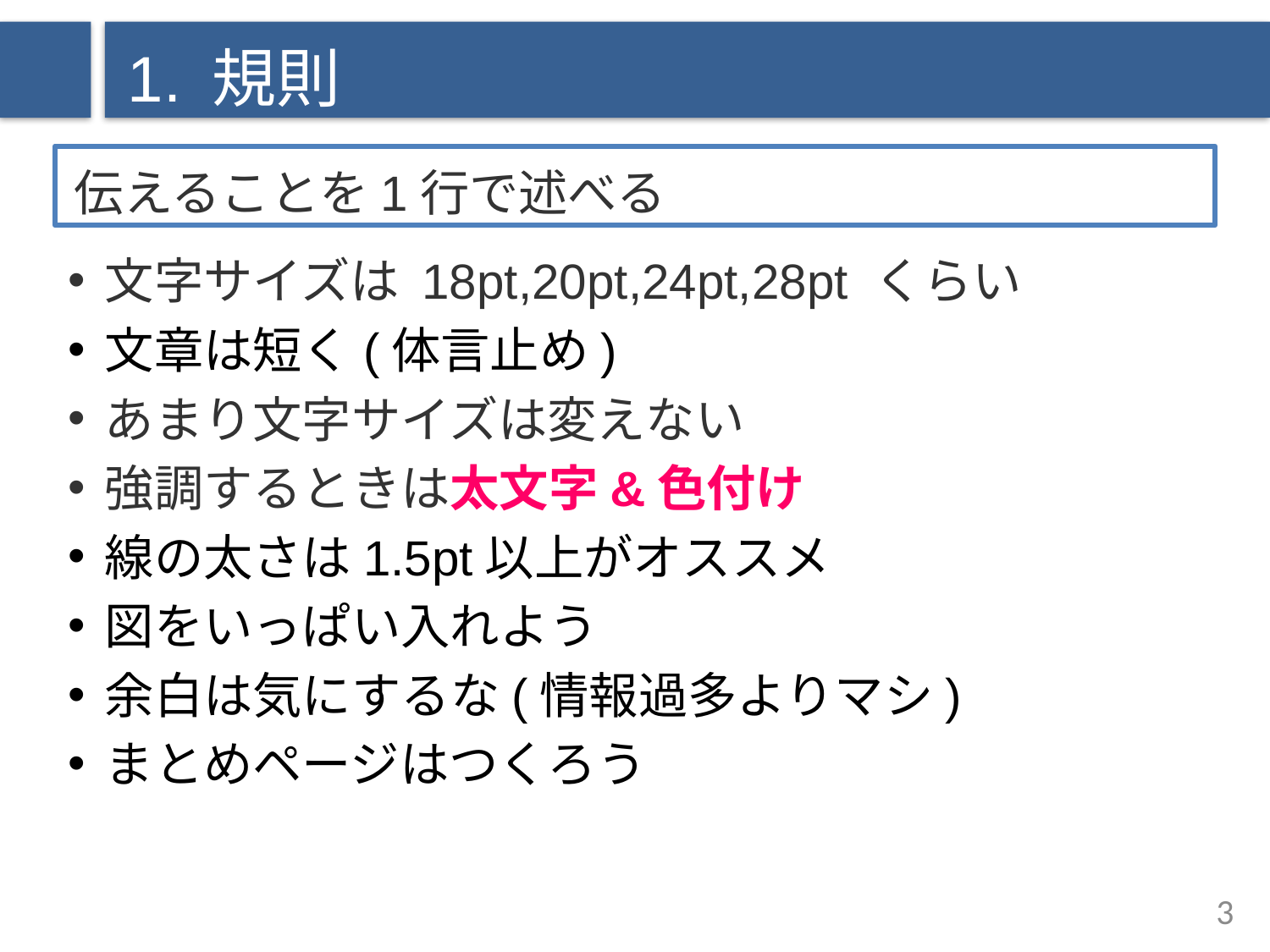

# 1. 規則
伝えることを1行で述べる
文字サイズは 18pt,20pt,24pt,28pt くらい
文章は短く(体言止め)
あまり文字サイズは変えない
強調するときは太文字&色付け
線の太さは1.5pt以上がオススメ
図をいっぱい入れよう
余白は気にするな(情報過多よりマシ)
まとめページはつくろう

3